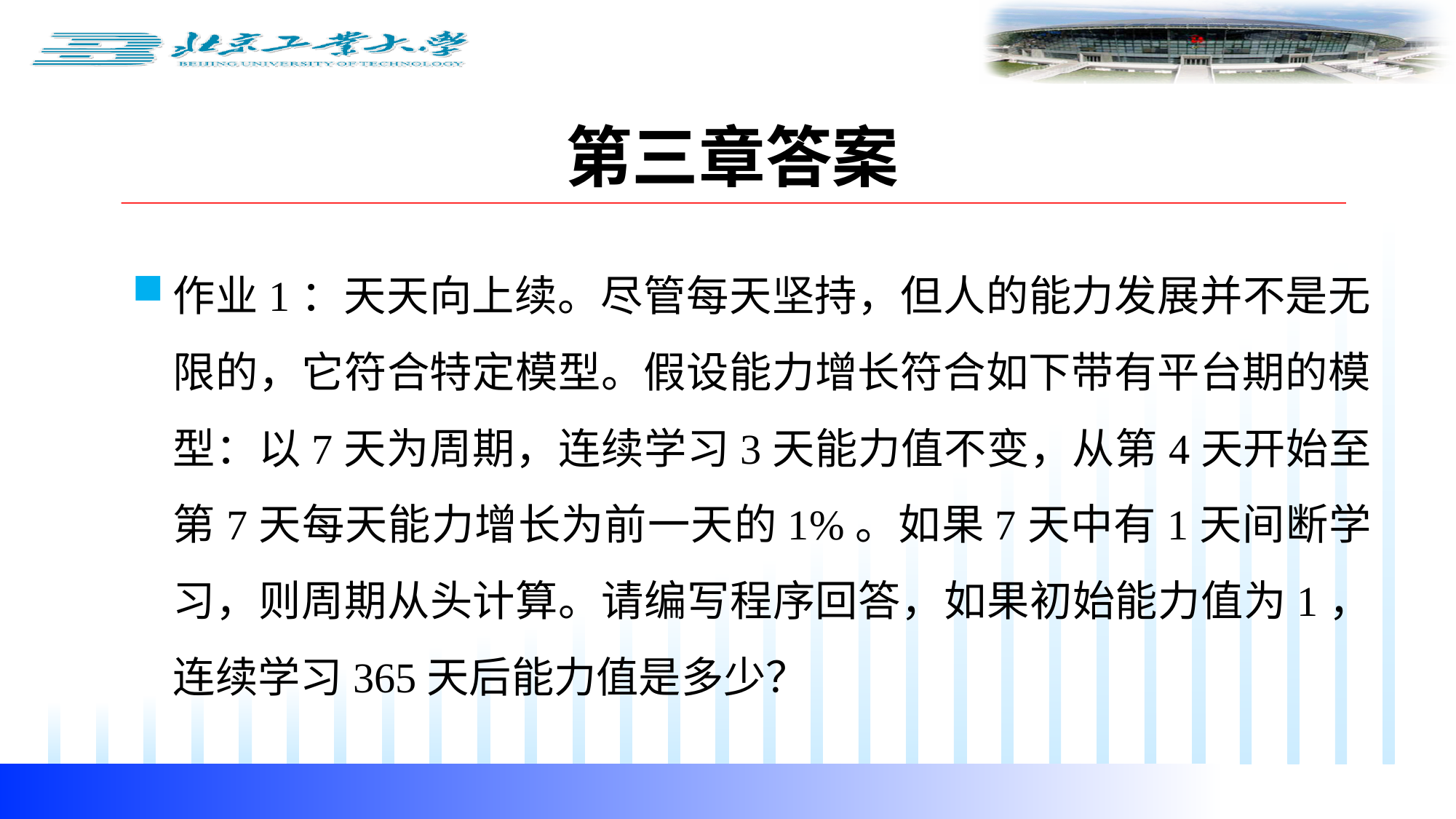

第三章答案
作业1：天天向上续。尽管每天坚持，但人的能力发展并不是无限的，它符合特定模型。假设能力增长符合如下带有平台期的模型：以7天为周期，连续学习3天能力值不变，从第4天开始至第7天每天能力增长为前一天的1%。如果7天中有1天间断学习，则周期从头计算。请编写程序回答，如果初始能力值为1，连续学习365天后能力值是多少？